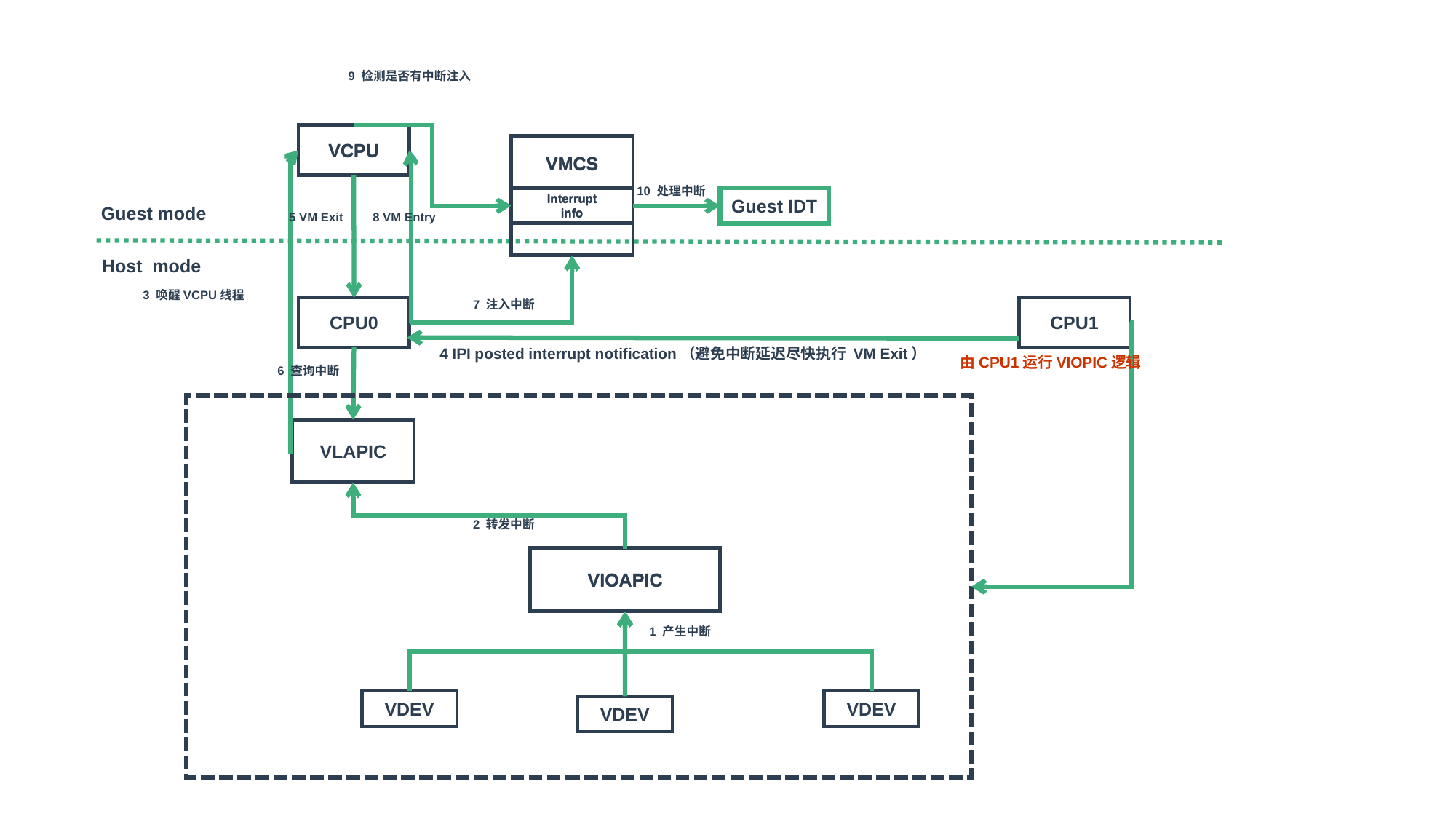

9 检测是否有中断注入
VCPU
VCPU
VMCS

Interrupt
info
VMCS

Interrupt
info
 10 处理中断
Guest IDT
Guest mode
5 VM Exit
8 VM Entry
Host  mode
3 唤醒VCPU线程
7 注入中断
CPU0
CPU1
4 IPI posted interrupt notification（避免中断延迟尽快执行 VM Exit）
由CPU1运行VIOPIC逻辑
6 查询中断

VLAPIC
2 转发中断
VIOAPIC
VIOAPIC
1 产生中断
VDEV
VDEV
VDEV